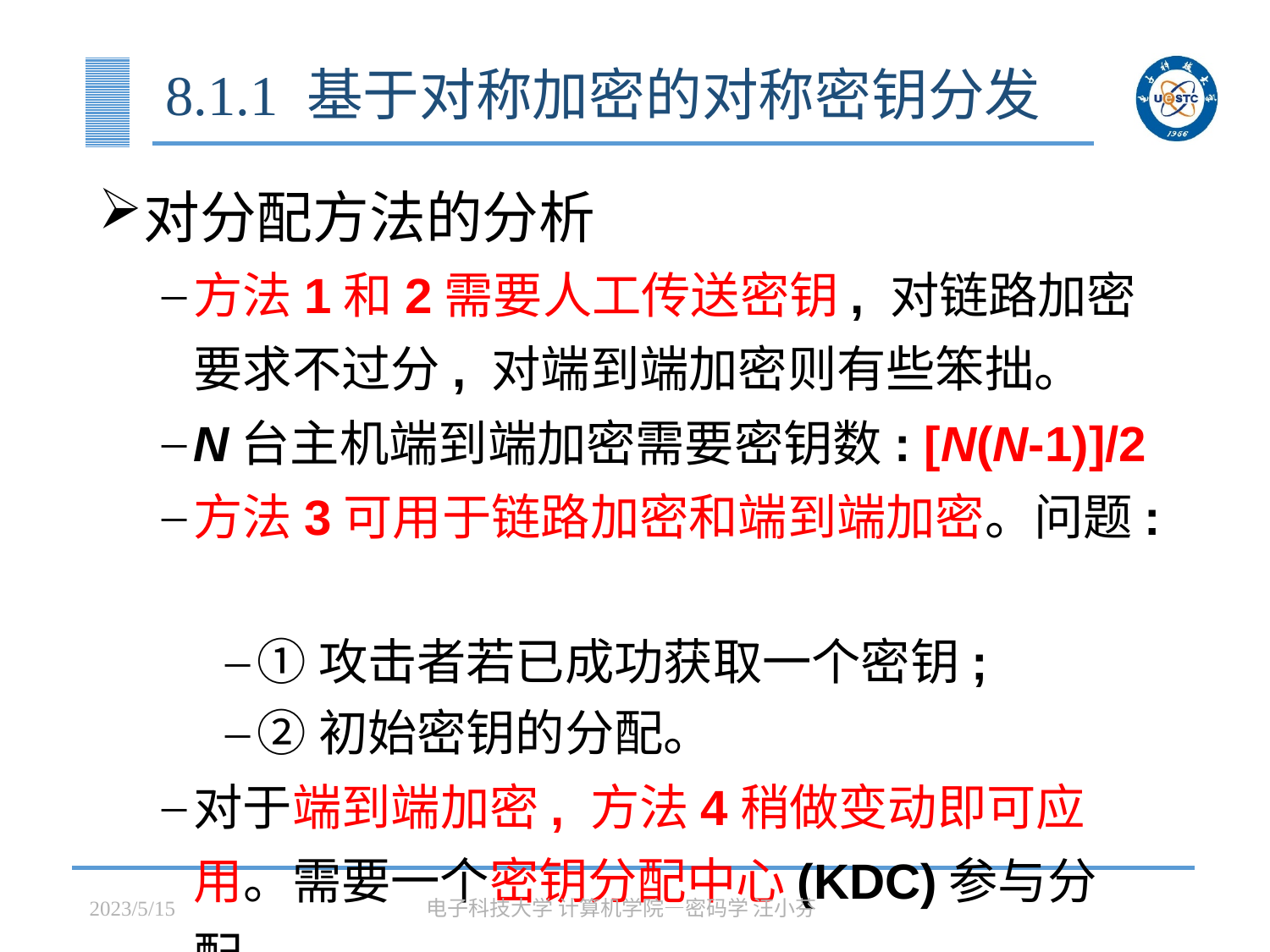

# 8.1.1 基于对称加密的对称密钥分发
对分配方法的分析
方法1和2需要人工传送密钥, 对链路加密要求不过分, 对端到端加密则有些笨拙。
N台主机端到端加密需要密钥数: [N(N-1)]/2
方法3可用于链路加密和端到端加密。问题:
①攻击者若已成功获取一个密钥;
②初始密钥的分配。
对于端到端加密, 方法4稍做变动即可应用。需要一个密钥分配中心(KDC)参与分配。

2023/5/15
电子科技大学 计算机学院—密码学 汪小芬